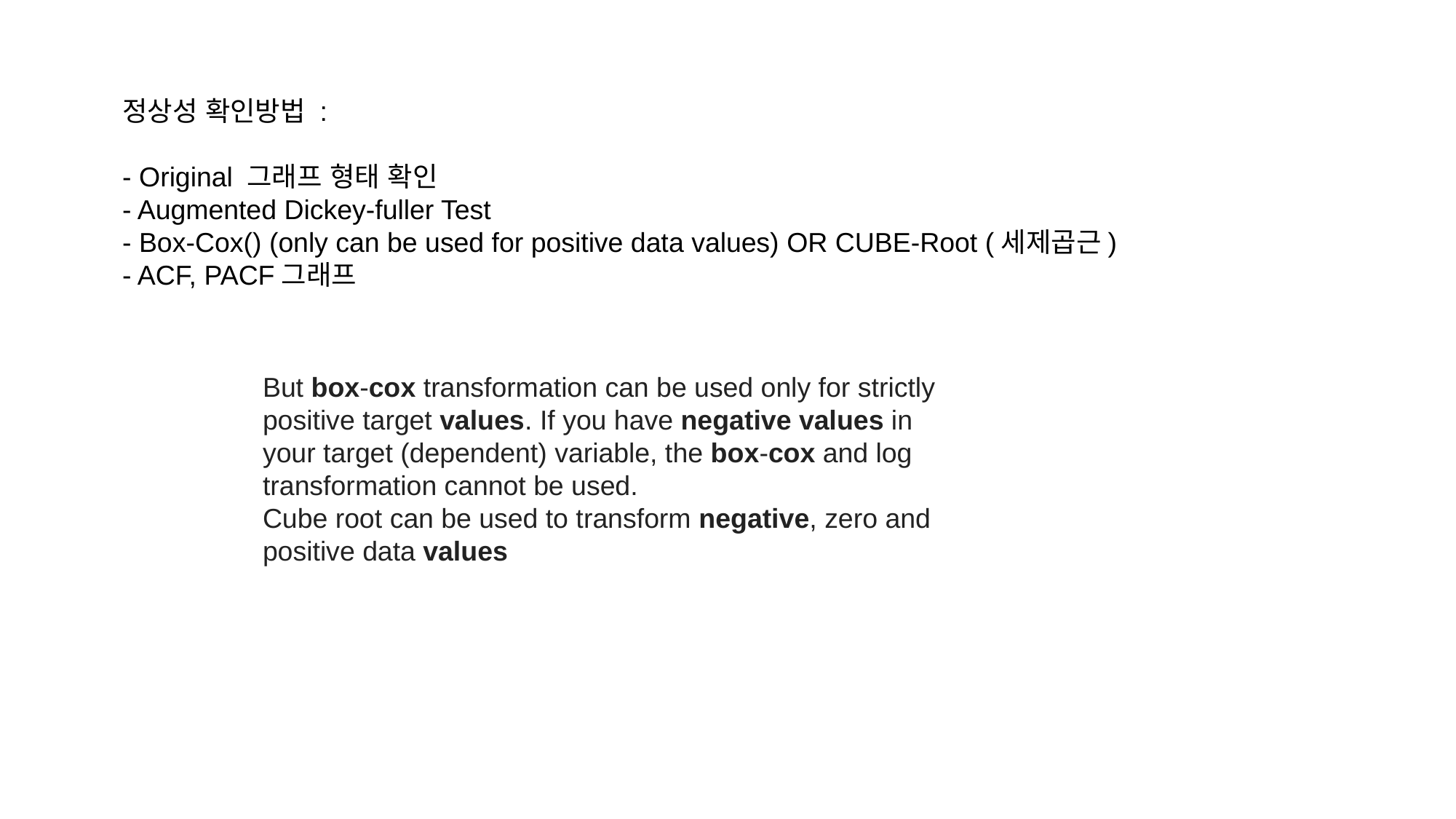

정상성 확인방법 :

- Original 그래프 형태 확인
- Augmented Dickey-fuller Test
- Box-Cox() (only can be used for positive data values) OR CUBE-Root (세제곱근)
- ACF, PACF그래프
But box-cox transformation can be used only for strictly positive target values. If you have negative values in your target (dependent) variable, the box-cox and log transformation cannot be used.
Cube root can be used to transform negative, zero and positive data values